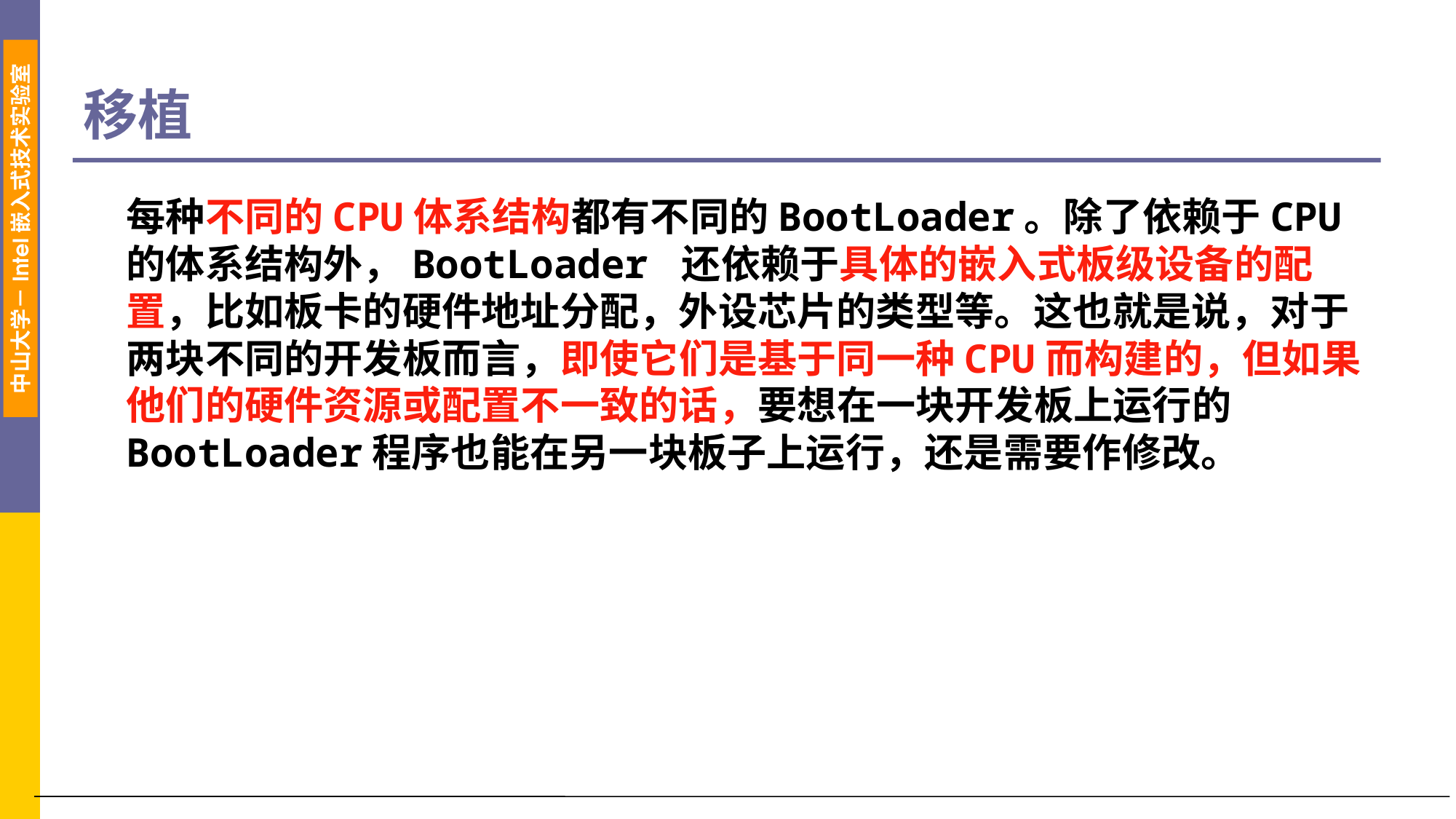

# 移植
 	每种不同的CPU体系结构都有不同的BootLoader。除了依赖于CPU的体系结构外，BootLoader 还依赖于具体的嵌入式板级设备的配置，比如板卡的硬件地址分配，外设芯片的类型等。这也就是说，对于两块不同的开发板而言，即使它们是基于同一种CPU而构建的，但如果他们的硬件资源或配置不一致的话，要想在一块开发板上运行的BootLoader程序也能在另一块板子上运行，还是需要作修改。